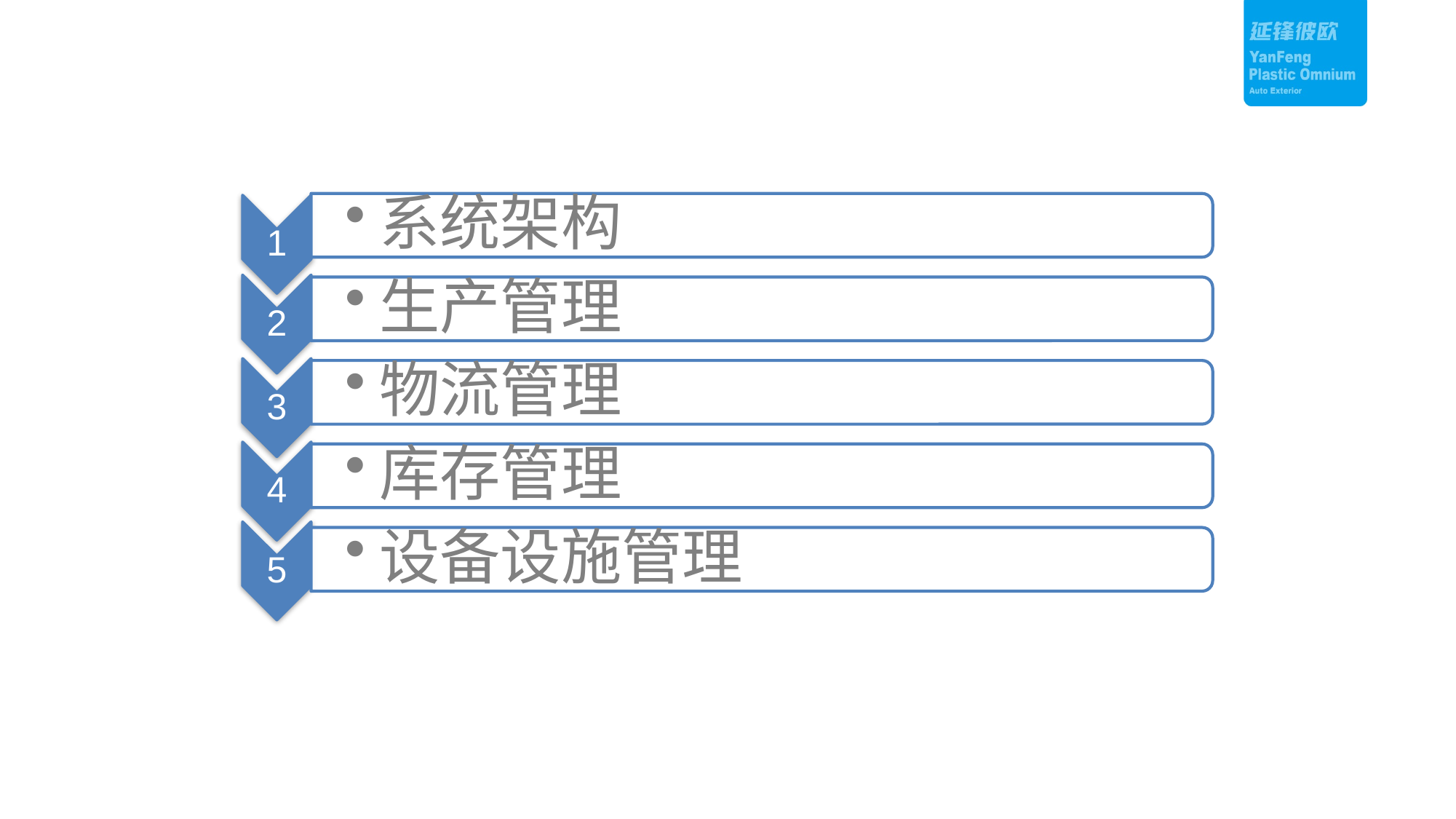

1
系统架构
2
生产管理
3
物流管理
4
库存管理
5
设备设施管理